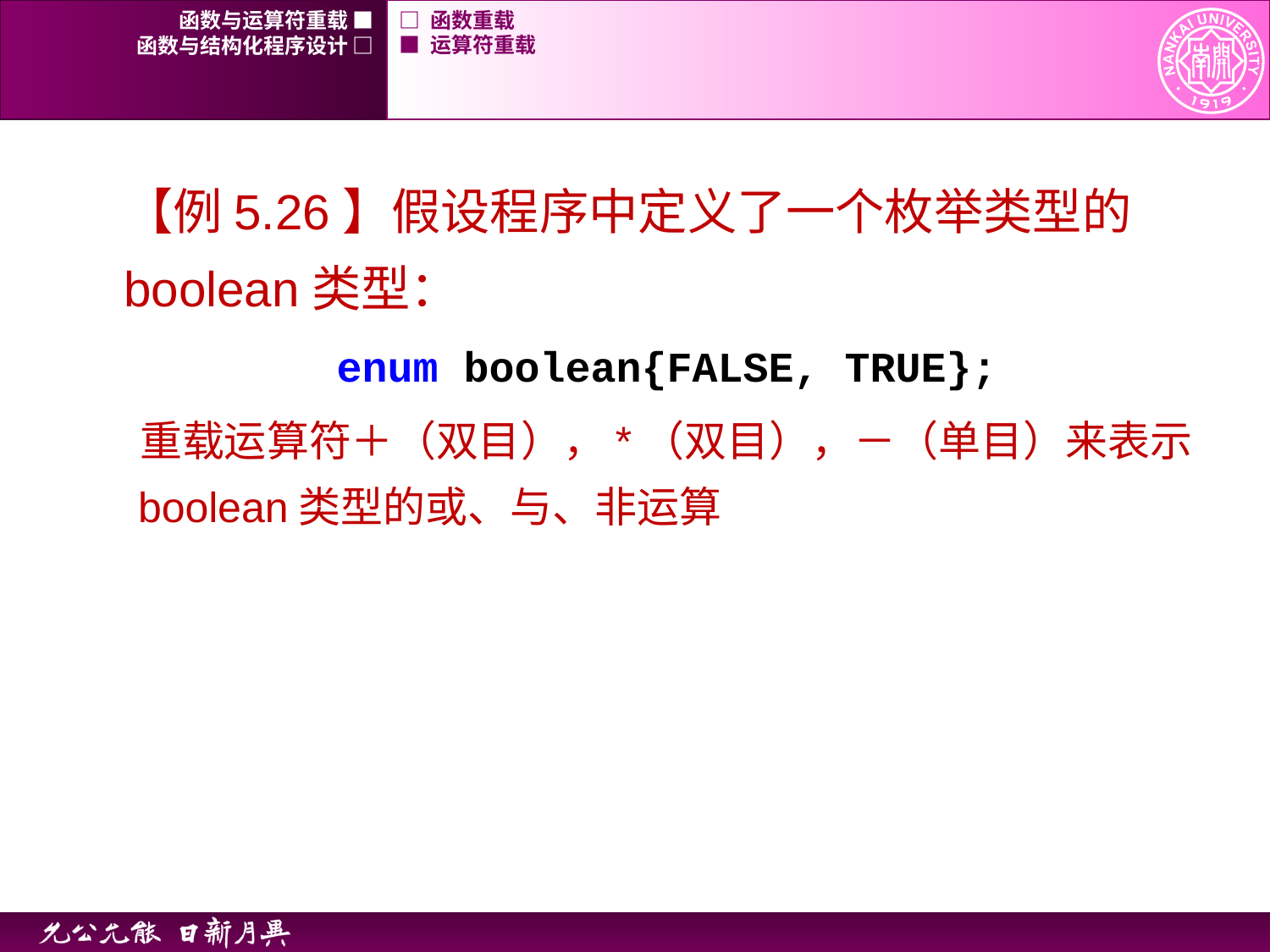

函数与运算符重载 ■
□ 函数重载
函数与结构化程序设计 □
■ 运算符重载

【例5.26】假设程序中定义了一个枚举类型的boolean类型：
enum boolean{FALSE, TRUE};
重载运算符＋（双目），*（双目），－（单目）来表示boolean类型的或、与、非运算